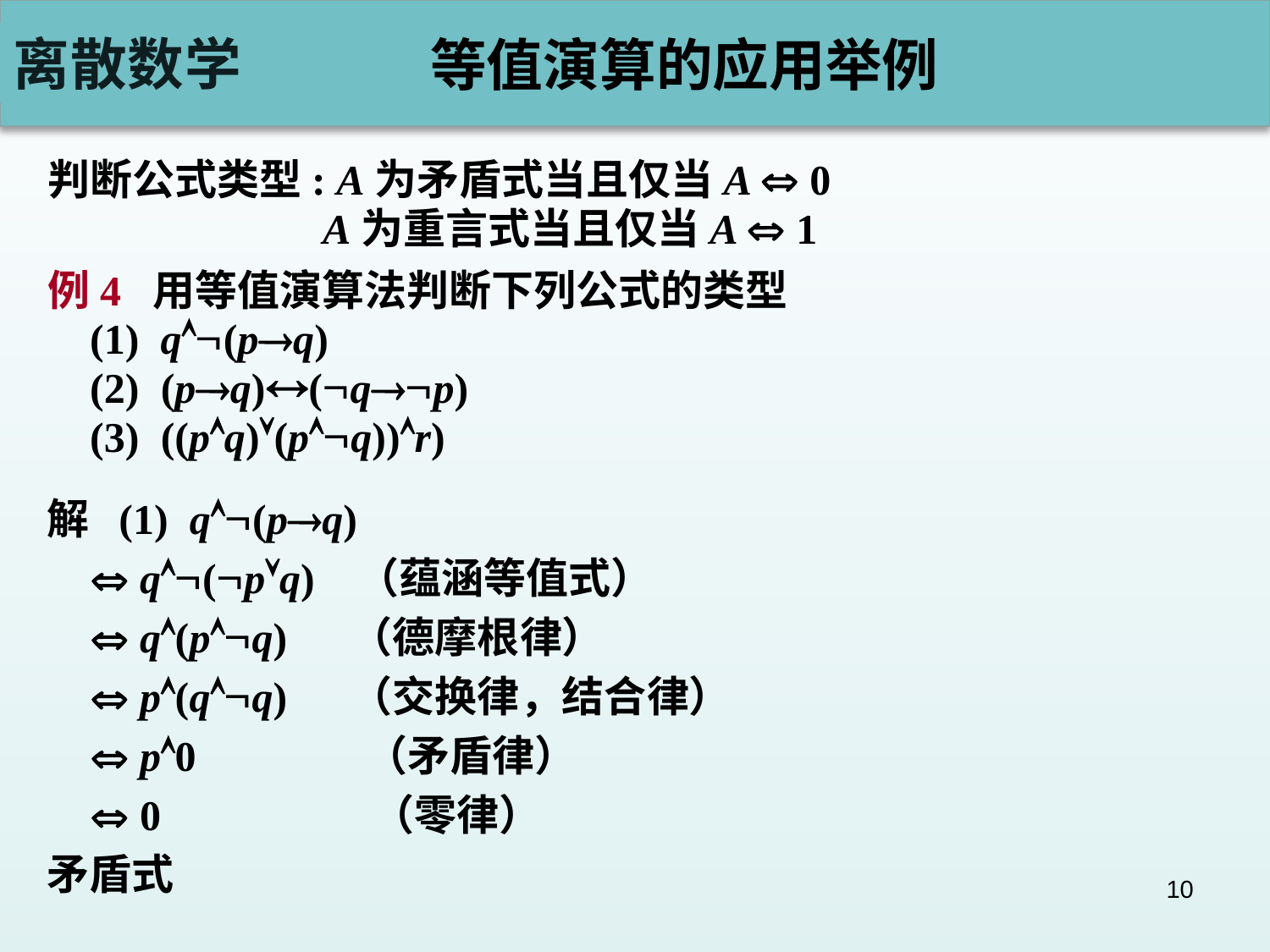

# 等值演算的应用举例
判断公式类型: A为矛盾式当且仅当A ⇔ 0
                          A为重言式当且仅当A ⇔ 1
例4  用等值演算法判断下列公式的类型
    (1)  q∧¬(p→q)
    (2)  (p→q)↔(¬q→¬p)
    (3)  ((p∧q)∨(p∧¬q))∧r)
解  (1)  q∧¬(p→q)
    ⇔ q∧¬(¬p∨q)   （蕴涵等值式）
    ⇔ q∧(p∧¬q)     （德摩根律）
    ⇔ p∧(q∧¬q)     （交换律，结合律）
    ⇔ p∧0               （矛盾律）
    ⇔ 0                   （零律）
矛盾式
10